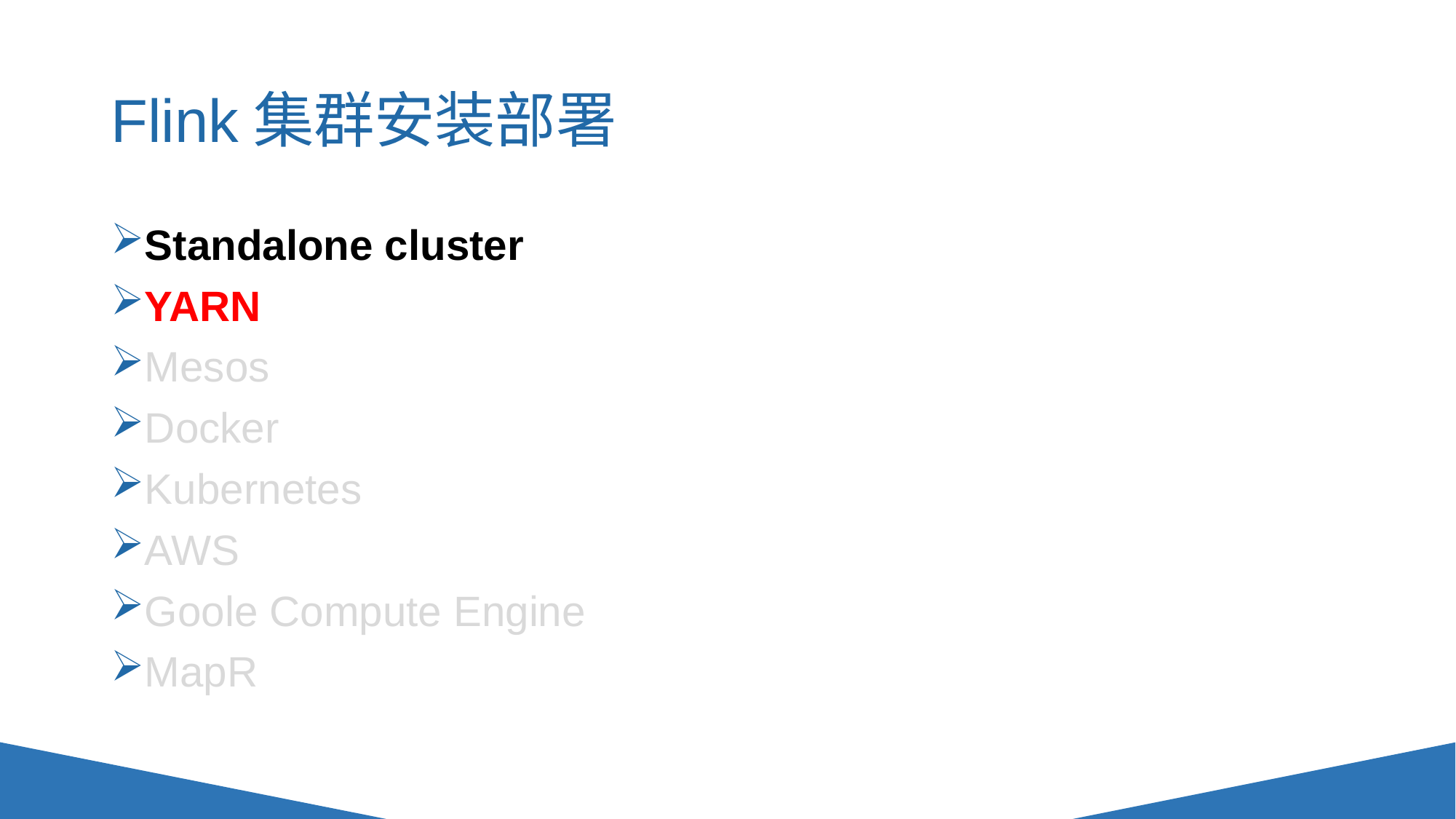

# Flink集群安装部署
Standalone cluster
YARN
Mesos
Docker
Kubernetes
AWS
Goole Compute Engine
MapR